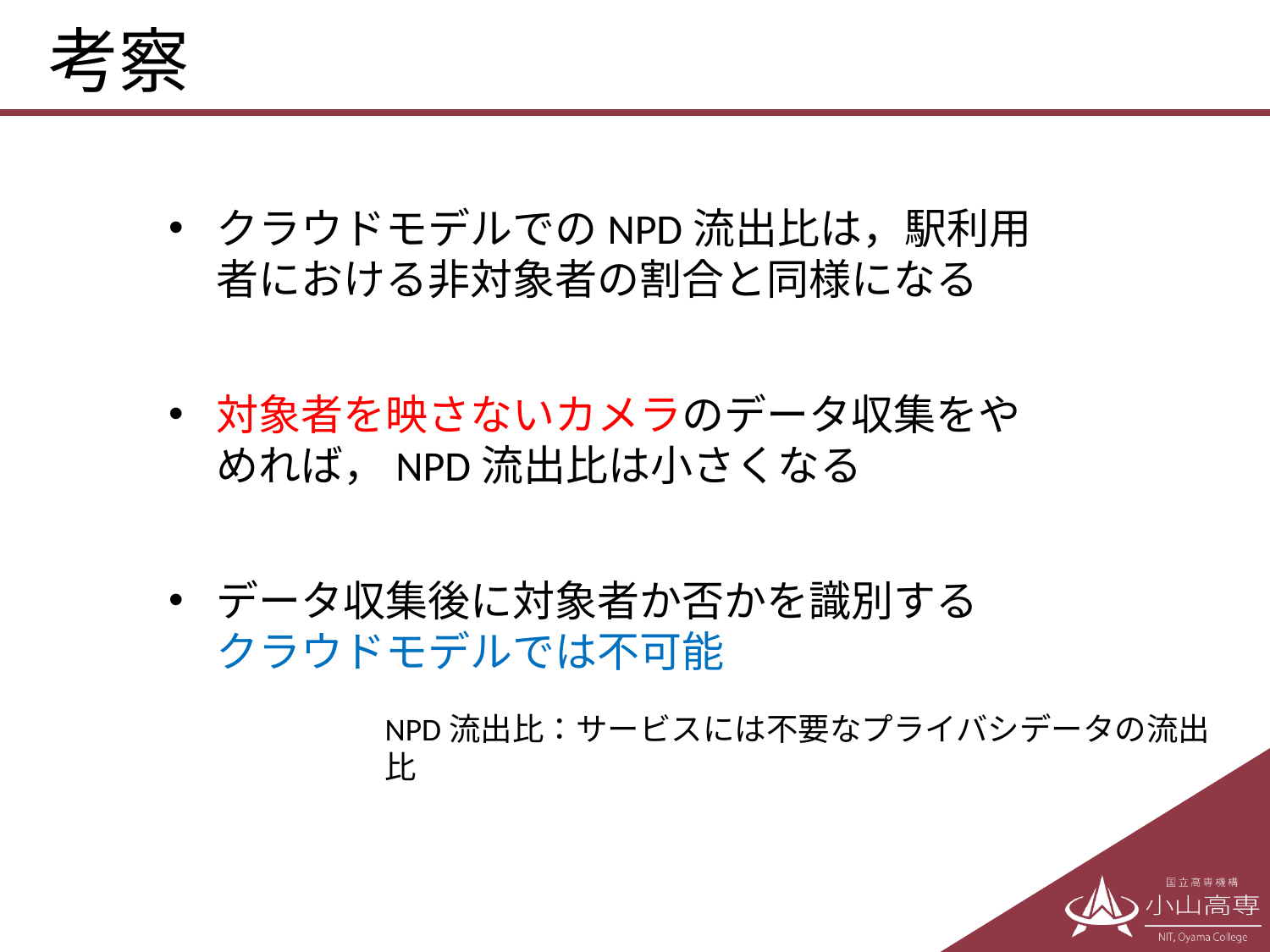

# 考察
クラウドモデルでのNPD流出比は，駅利用者における非対象者の割合と同様になる
対象者を映さないカメラのデータ収集をやめれば，NPD流出比は小さくなる
データ収集後に対象者か否かを識別する
クラウドモデルでは不可能
NPD流出比：サービスには不要なプライバシデータの流出比